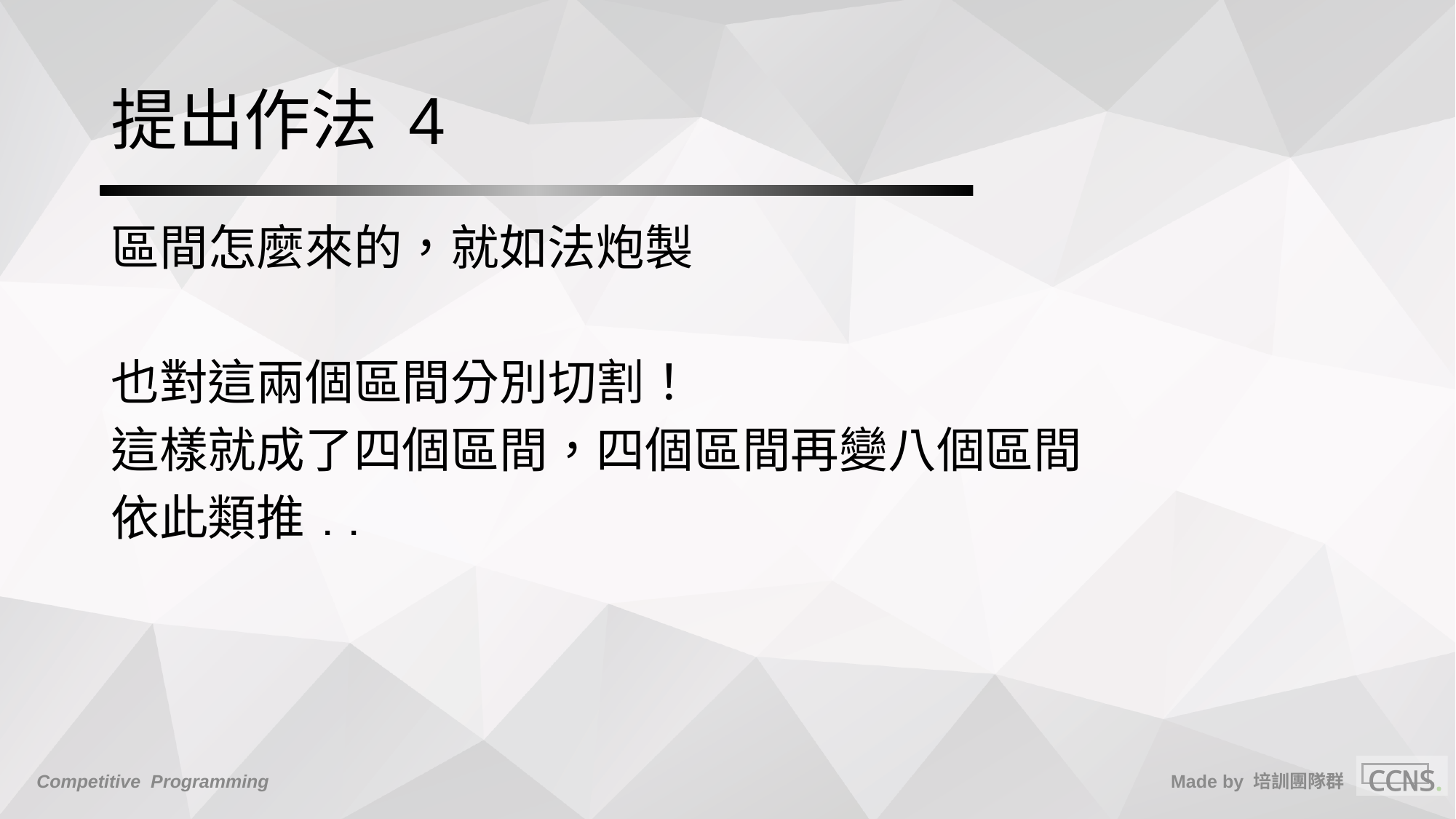

# 提出作法 4
區間怎麼來的，就如法炮製

也對這兩個區間分別切割！
這樣就成了四個區間，四個區間再變八個區間
依此類推..